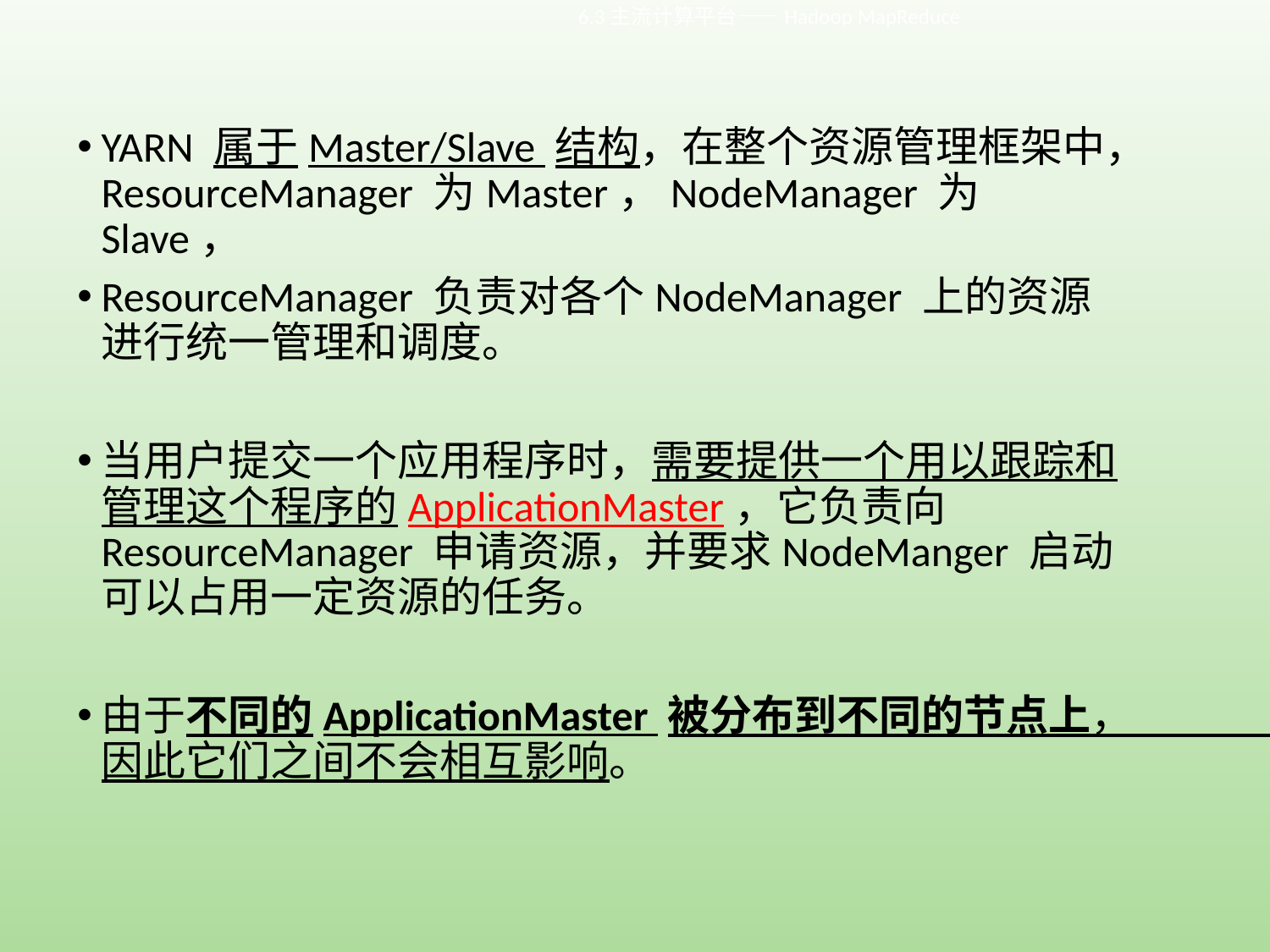

6.3主流计算平台——Hadoop MapReduce

YARN 属于Master/Slave 结构，在整个资源管理框架中，ResourceManager 为Master，NodeManager 为Slave，
ResourceManager 负责对各个NodeManager 上的资源进行统一管理和调度。

当用户提交一个应用程序时，需要提供一个用以跟踪和管理这个程序的ApplicationMaster，它负责向ResourceManager 申请资源，并要求NodeManger 启动可以占用一定资源的任务。

由于不同的ApplicationMaster 被分布到不同的节点上，因此它们之间不会相互影响。